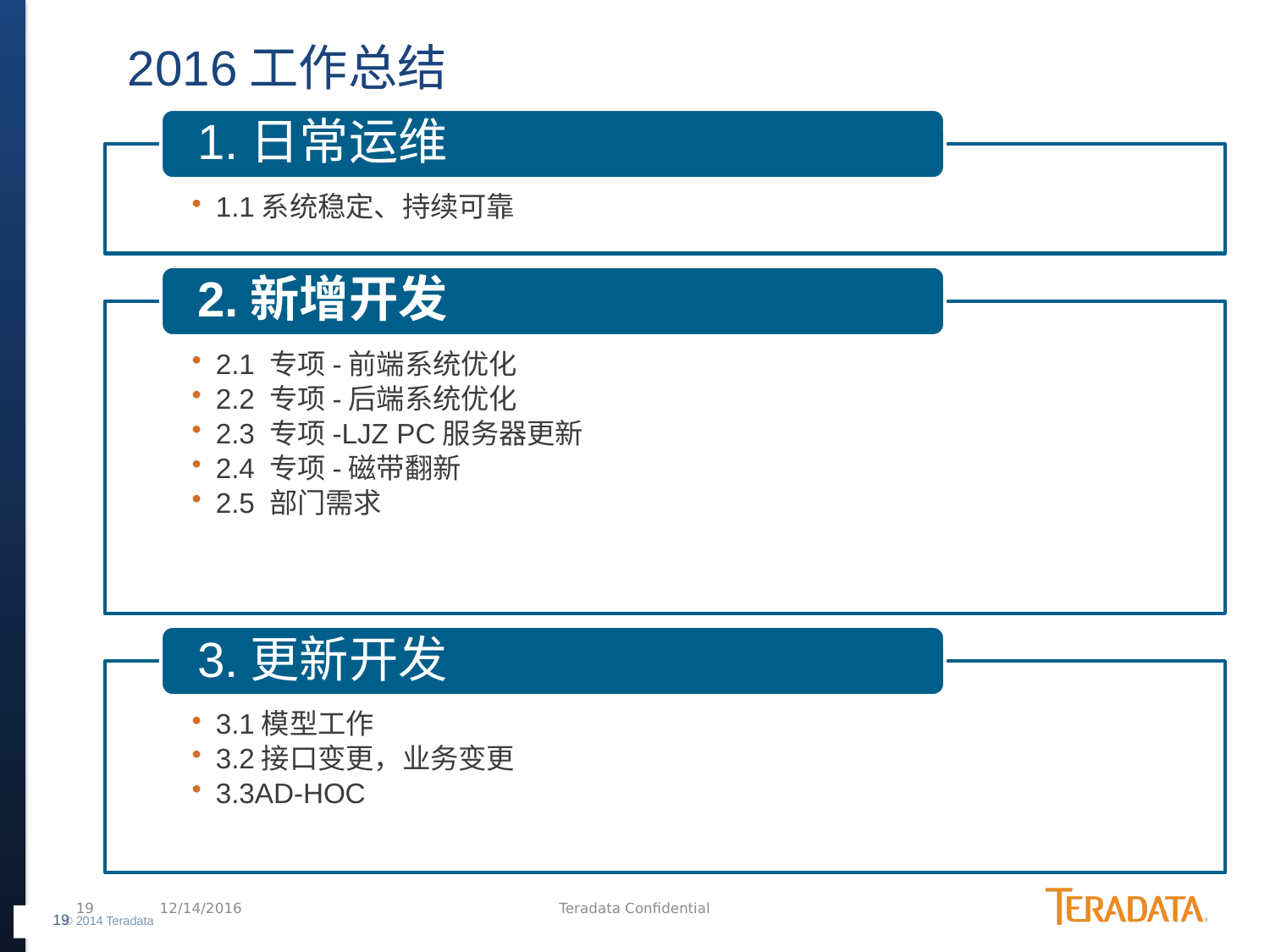

# 2016工作总结
1.1系统稳定、持续可靠
1.日常运维
2.1 专项-前端系统优化
2.2 专项-后端系统优化
2.3 专项-LJZ PC服务器更新
2.4 专项-磁带翻新
2.5 部门需求
2.新增开发
3.1模型工作
3.2接口变更，业务变更
3.3AD-HOC
3.更新开发
19
© 2014 Teradata